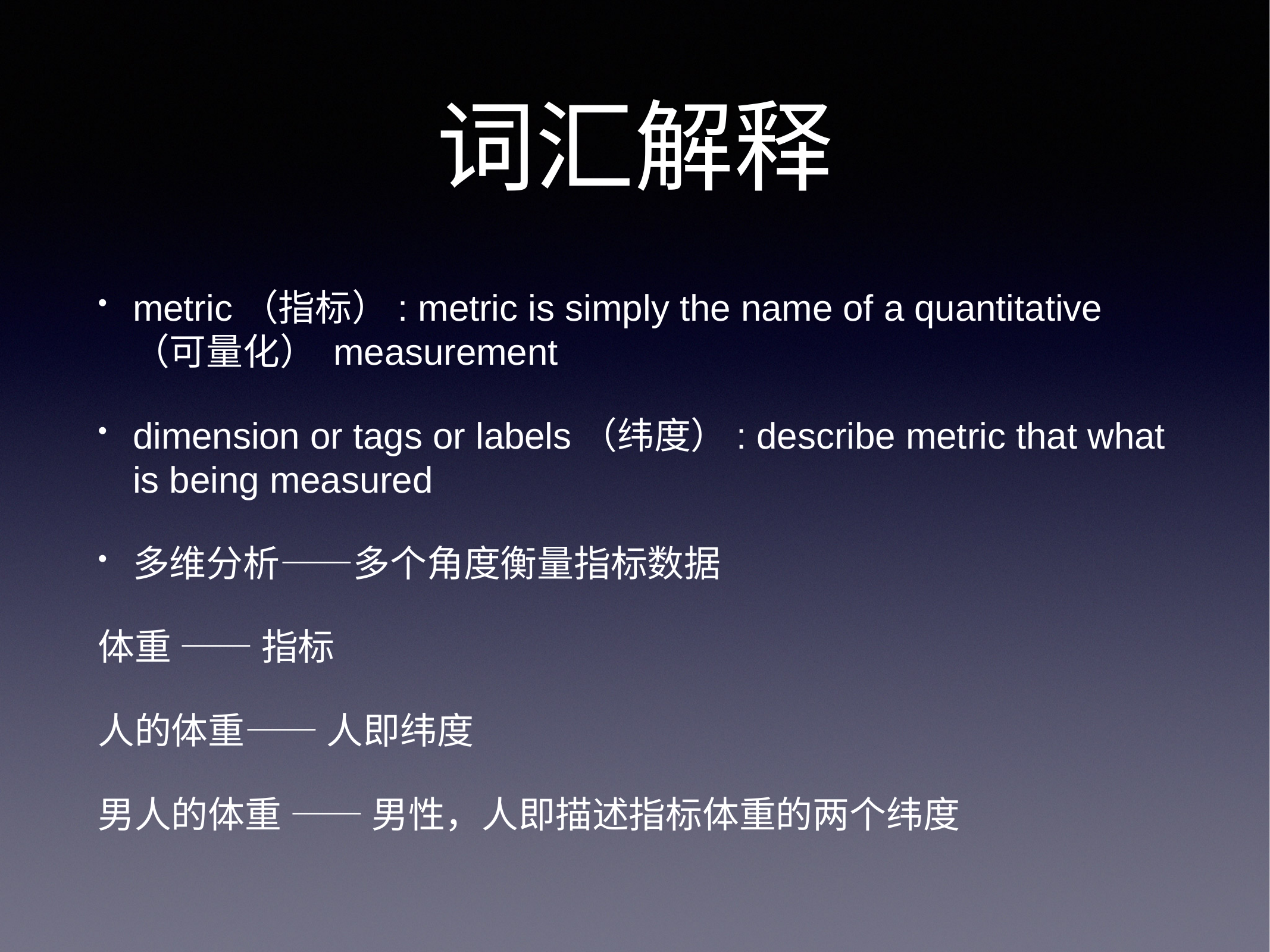

# 词汇解释
metric（指标）: metric is simply the name of a quantitative（可量化） measurement
dimension or tags or labels（纬度）: describe metric that what is being measured
多维分析——多个角度衡量指标数据
体重 —— 指标
人的体重—— 人即纬度
男人的体重 —— 男性，人即描述指标体重的两个纬度